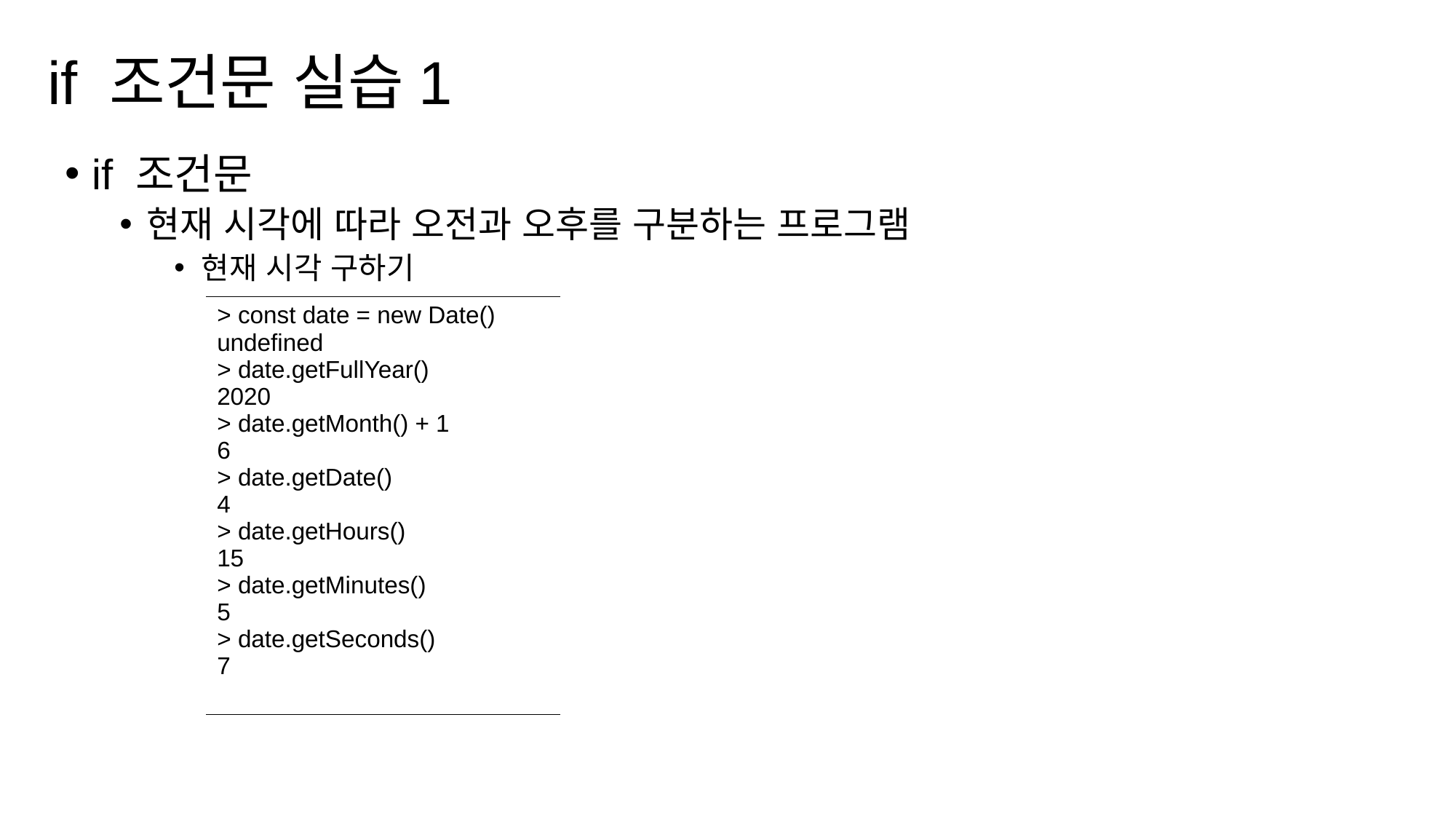

if 조건문 실습1
if 조건문
현재 시각에 따라 오전과 오후를 구분하는 프로그램
현재 시각 구하기

| > const date = new Date() undefined > date.getFullYear() 2020 > date.getMonth() + 1 6 > date.getDate() 4 > date.getHours() 15 > date.getMinutes() 5 > date.getSeconds() 7 |
| --- |